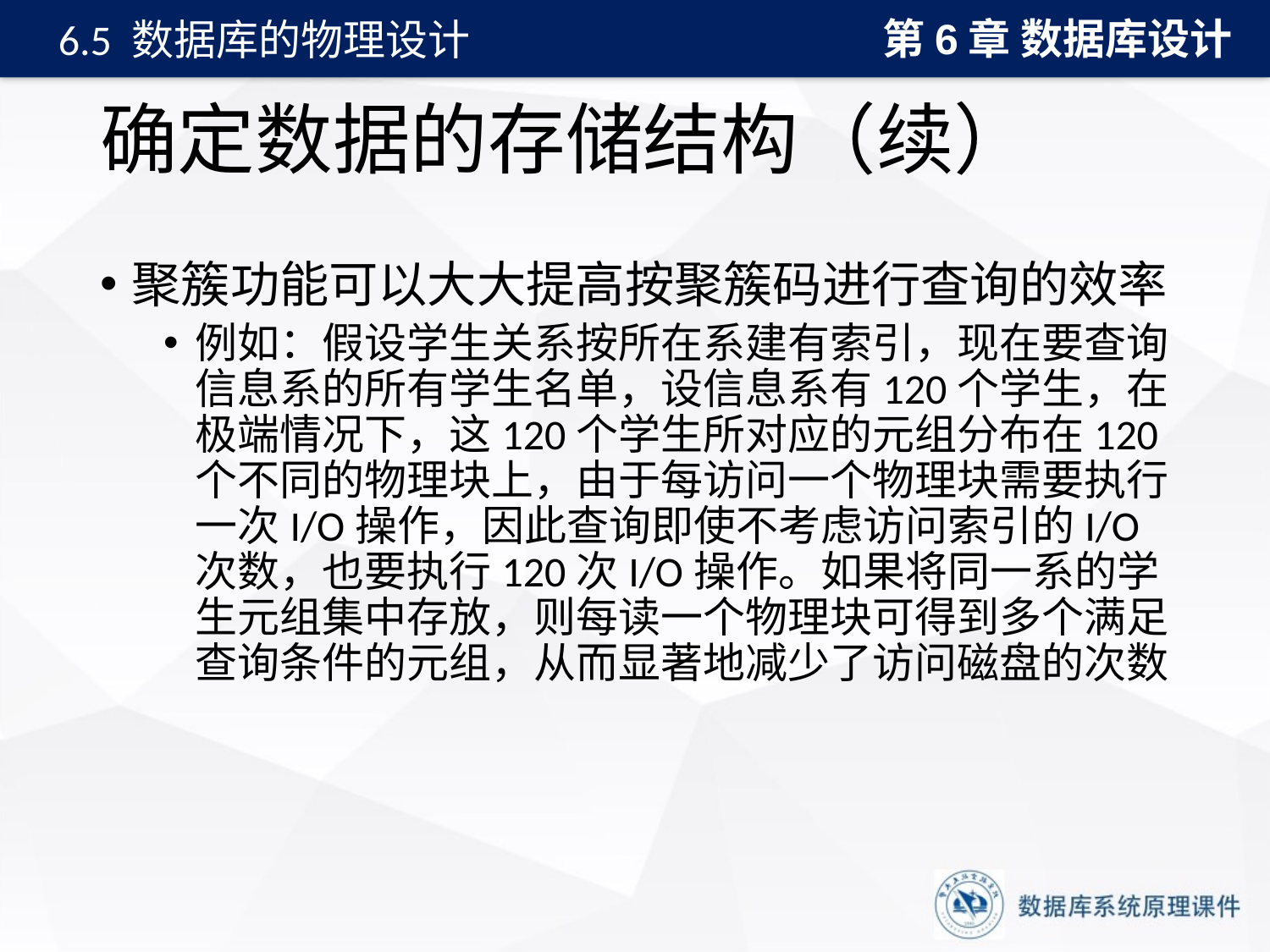

第6章 数据库设计
6.5 数据库的物理设计
# 确定数据的存储结构（续）
聚簇功能可以大大提高按聚簇码进行查询的效率
例如：假设学生关系按所在系建有索引，现在要查询信息系的所有学生名单，设信息系有120个学生，在极端情况下，这120个学生所对应的元组分布在120个不同的物理块上，由于每访问一个物理块需要执行一次I/O操作，因此查询即使不考虑访问索引的I/O次数，也要执行120次I/O操作。如果将同一系的学生元组集中存放，则每读一个物理块可得到多个满足查询条件的元组，从而显著地减少了访问磁盘的次数